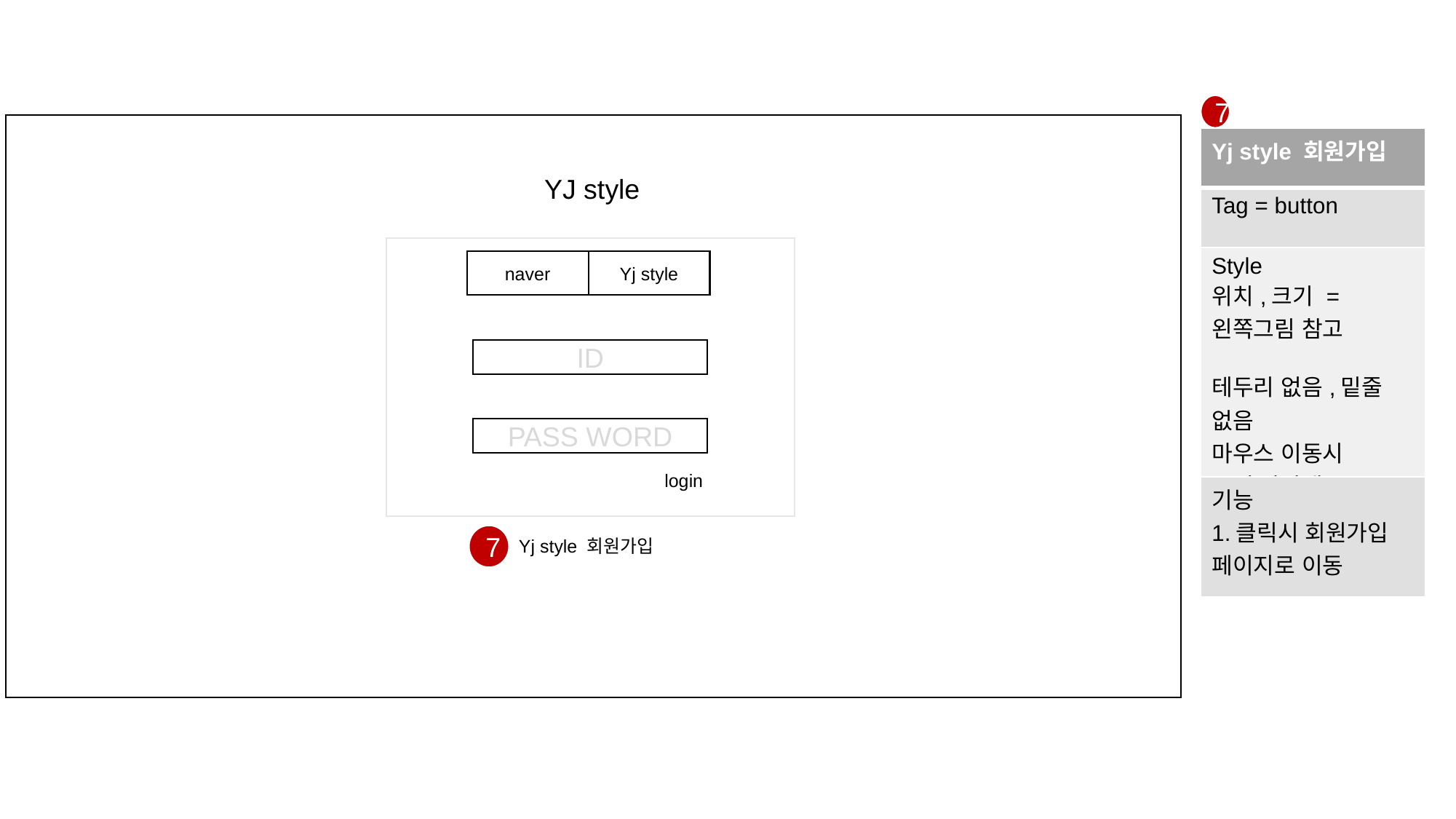

7

| Yj style 회원가입 |
| --- |
| Tag = button |
| Style 위치,크기 = 왼쪽그림 참고 테두리 없음,밑줄 없음 마우스 이동시 글씨 파랑색 |
| 기능 1.클릭시 회원가입 페이지로 이동 |
 YJ style

naver
Yj style
ID
PASS WORD
login
7
Yj style 회원가입